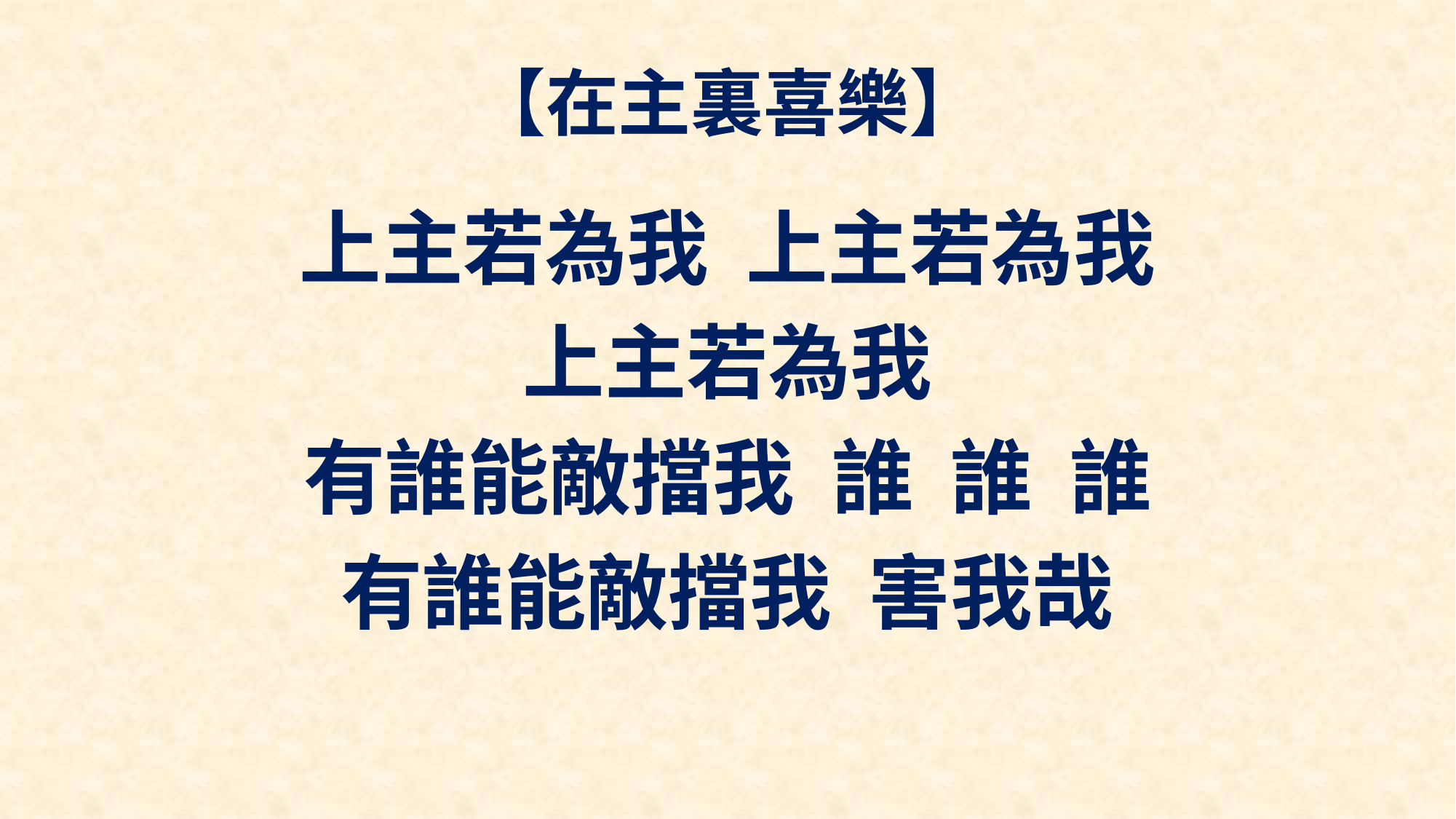

# 【在主裏喜樂】
上主若為我  上主若為我
上主若為我
有誰能敵擋我  誰  誰  誰
有誰能敵擋我  害我哉